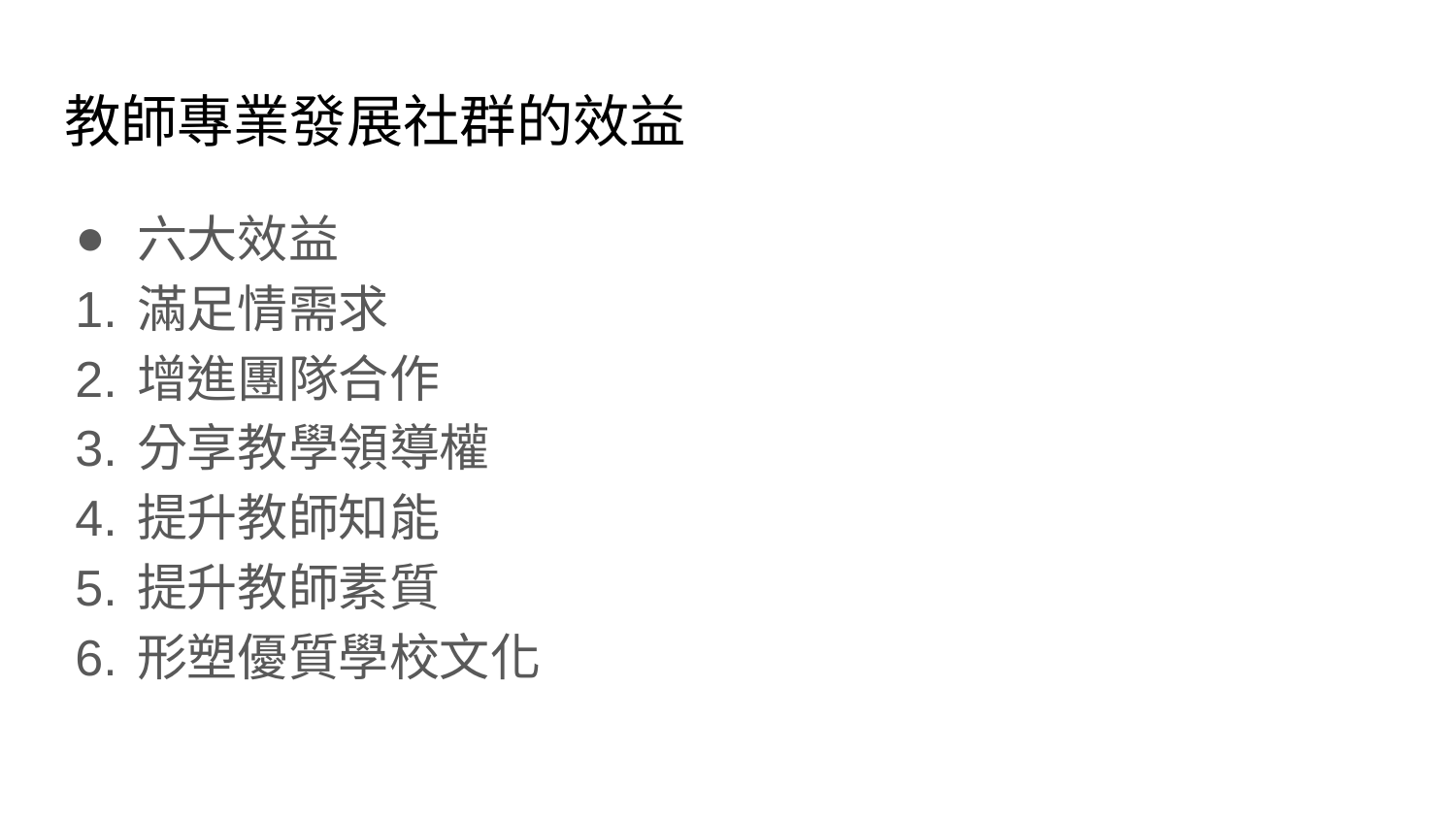

# 教師專業發展社群的效益
六大效益
滿足情需求
增進團隊合作
分享教學領導權
提升教師知能
提升教師素質
形塑優質學校文化